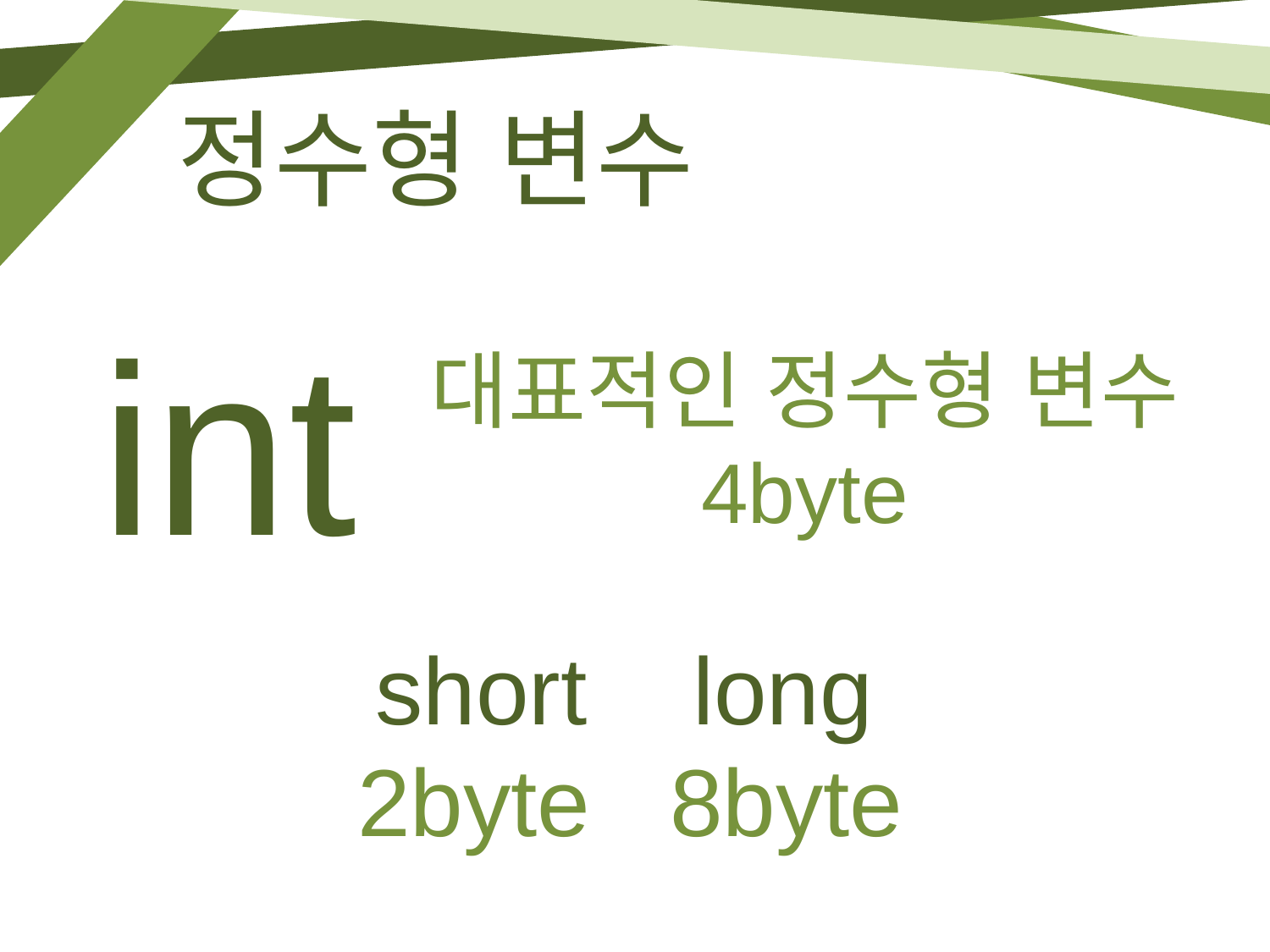

정수형 변수
int
대표적인 정수형 변수
4byte
short    long
2byte   8byte